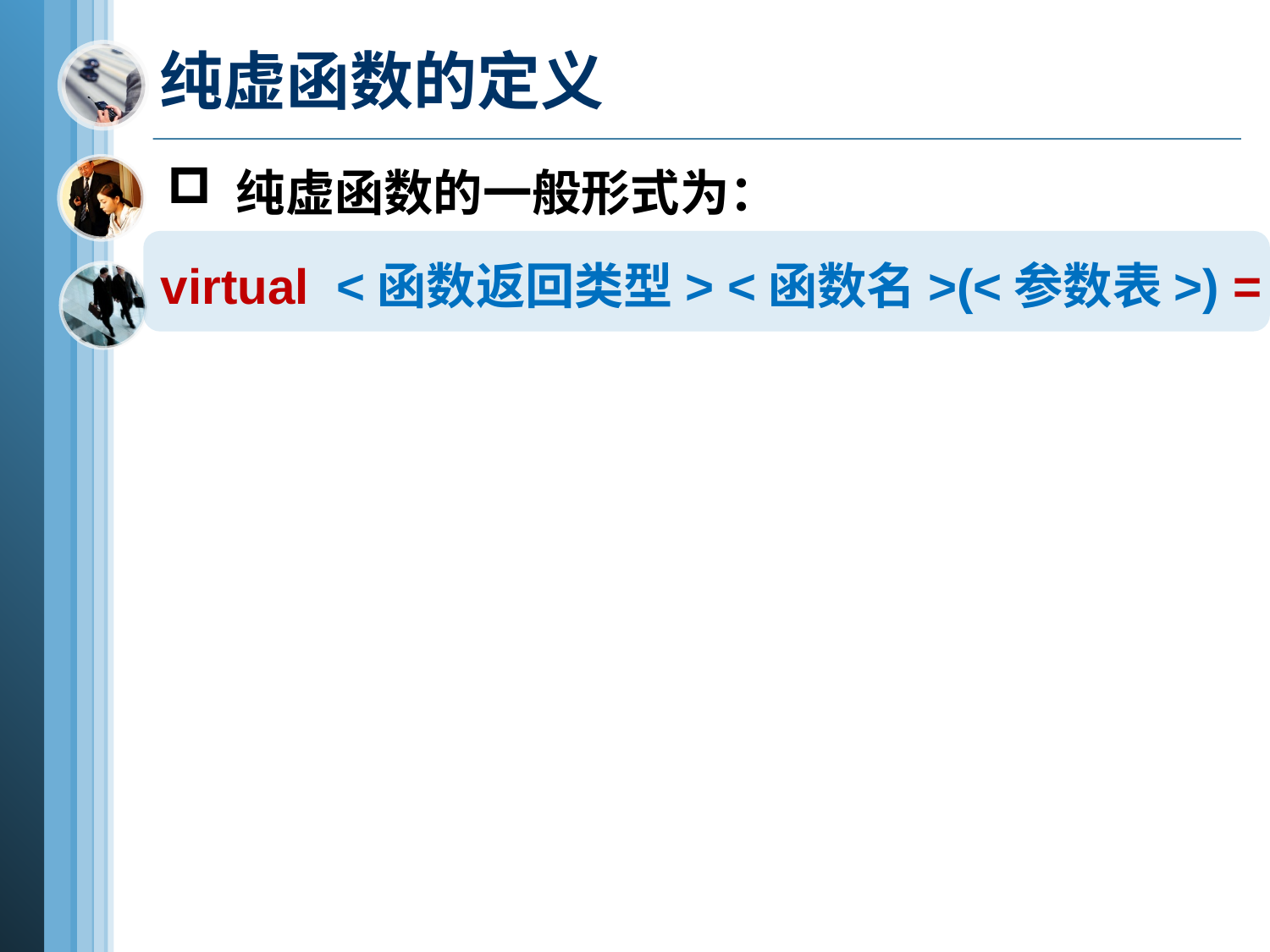

# 纯虚函数的定义
 纯虚函数的一般形式为：
virtual  <函数返回类型> <函数名>(<参数表>) = 0;